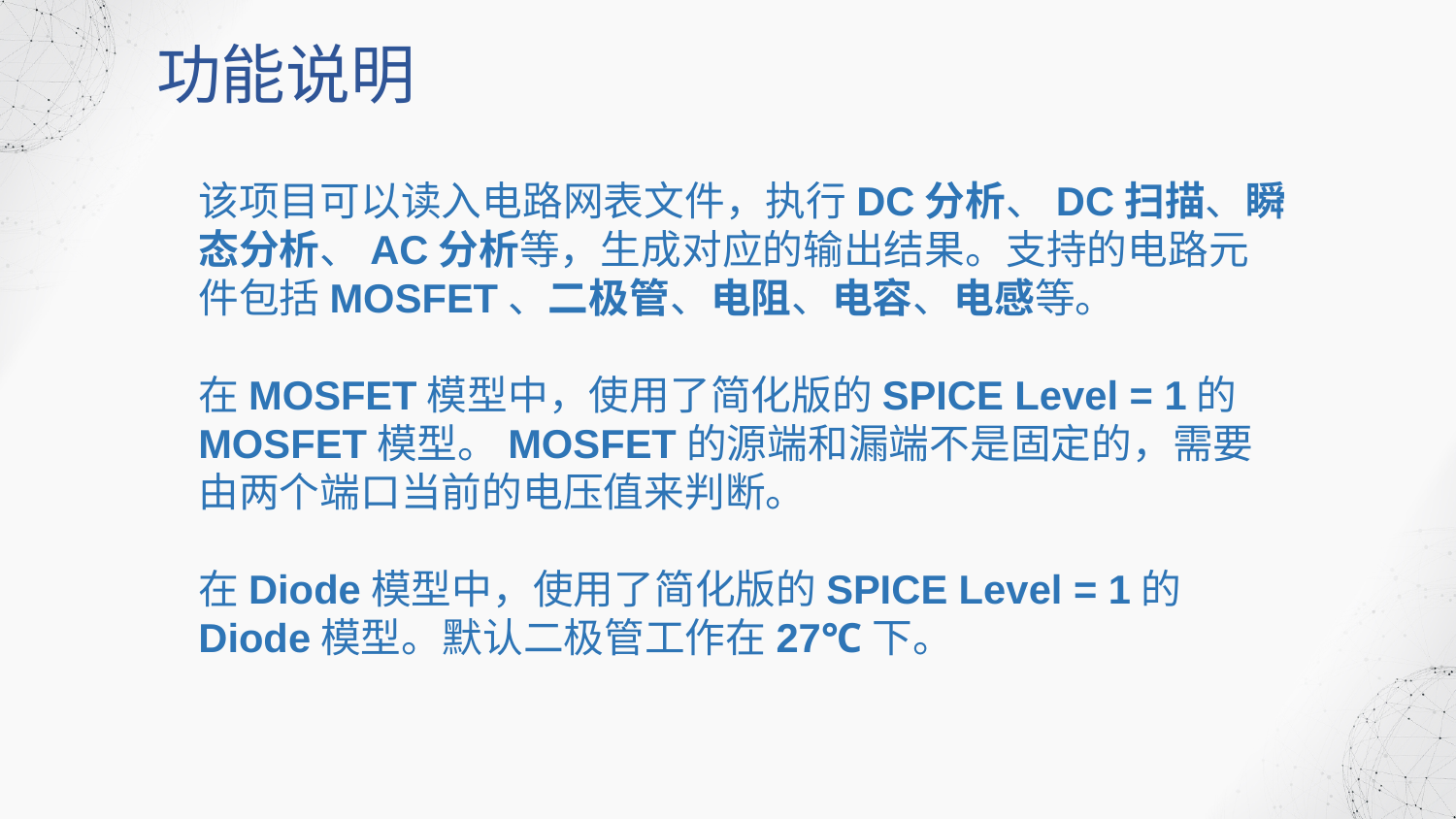

功能说明
该项目可以读入电路网表文件，执行DC分析、DC扫描、瞬态分析、AC分析等，生成对应的输出结果。支持的电路元件包括MOSFET、二极管、电阻、电容、电感等。

在MOSFET模型中，使用了简化版的SPICE Level = 1的MOSFET模型。MOSFET的源端和漏端不是固定的，需要由两个端口当前的电压值来判断。

在Diode模型中，使用了简化版的SPICE Level = 1的Diode模型。默认二极管工作在27℃下。